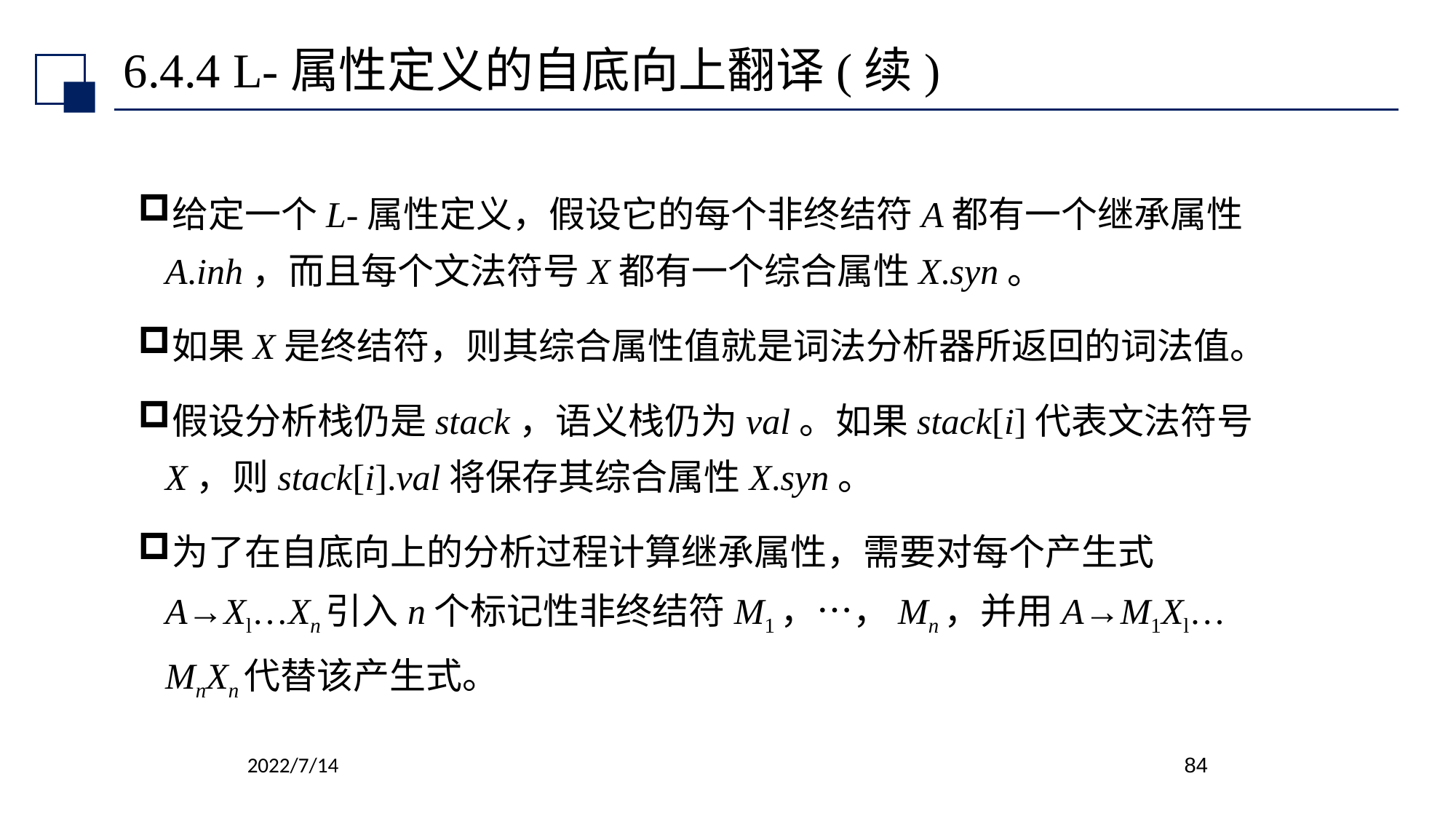

# 6.4.4 L-属性定义的自底向上翻译(续)
给定一个L-属性定义，假设它的每个非终结符A都有一个继承属性A.inh，而且每个文法符号X都有一个综合属性X.syn。
如果X是终结符，则其综合属性值就是词法分析器所返回的词法值。
假设分析栈仍是stack，语义栈仍为val。如果stack[i]代表文法符号X，则stack[i].val将保存其综合属性X.syn。
为了在自底向上的分析过程计算继承属性，需要对每个产生式A→Xl…Xn引入n个标记性非终结符M1，…，Mn，并用A→M1Xl…MnXn代替该产生式。
2022/7/14
84